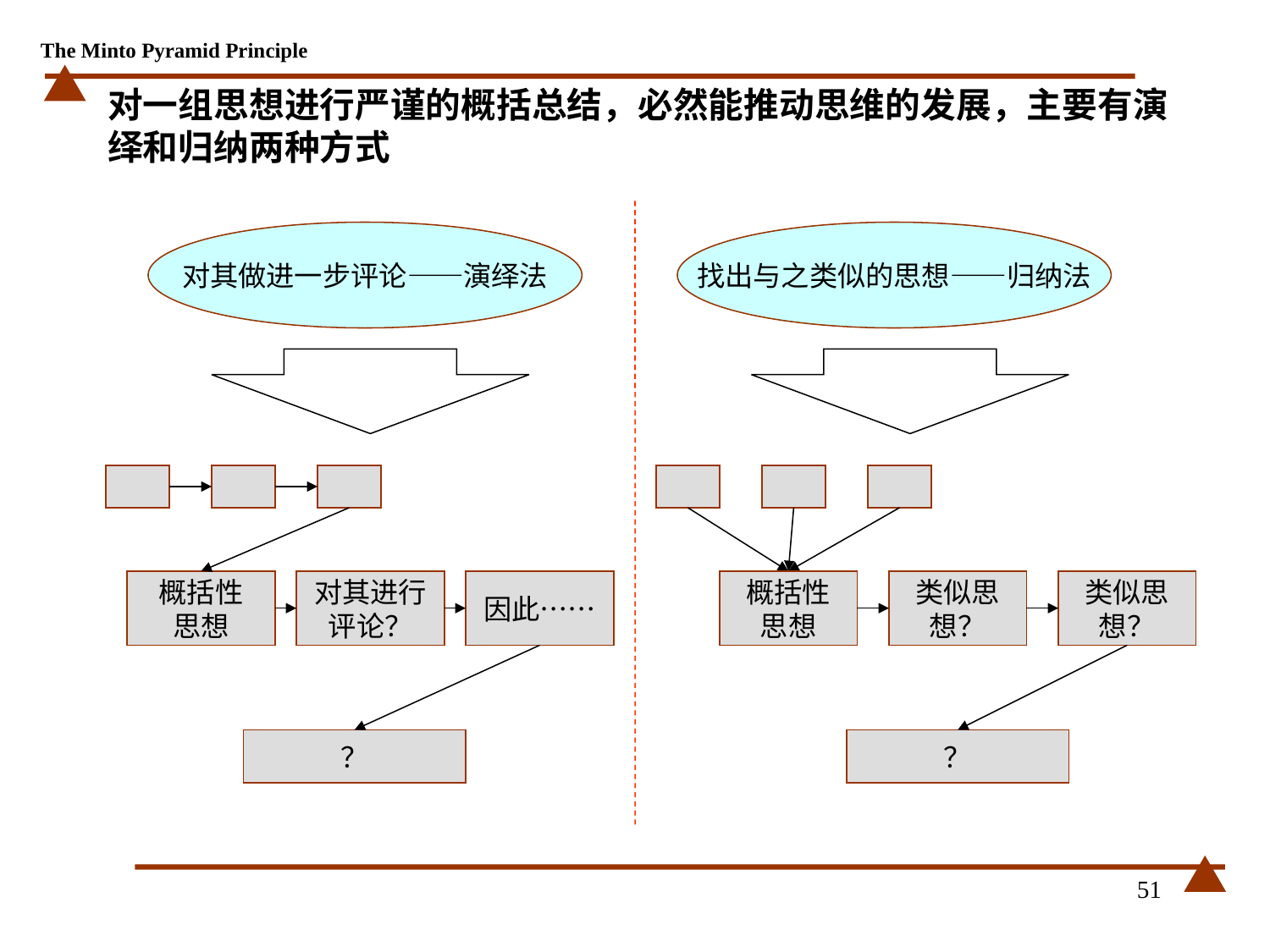

# 对一组思想进行严谨的概括总结，必然能推动思维的发展，主要有演绎和归纳两种方式

对其做进一步评论——演绎法
找出与之类似的思想——归纳法

概括性
思想
对其进行评论？
因此……
概括性
思想
类似思想？
类似思想？
？
？
51